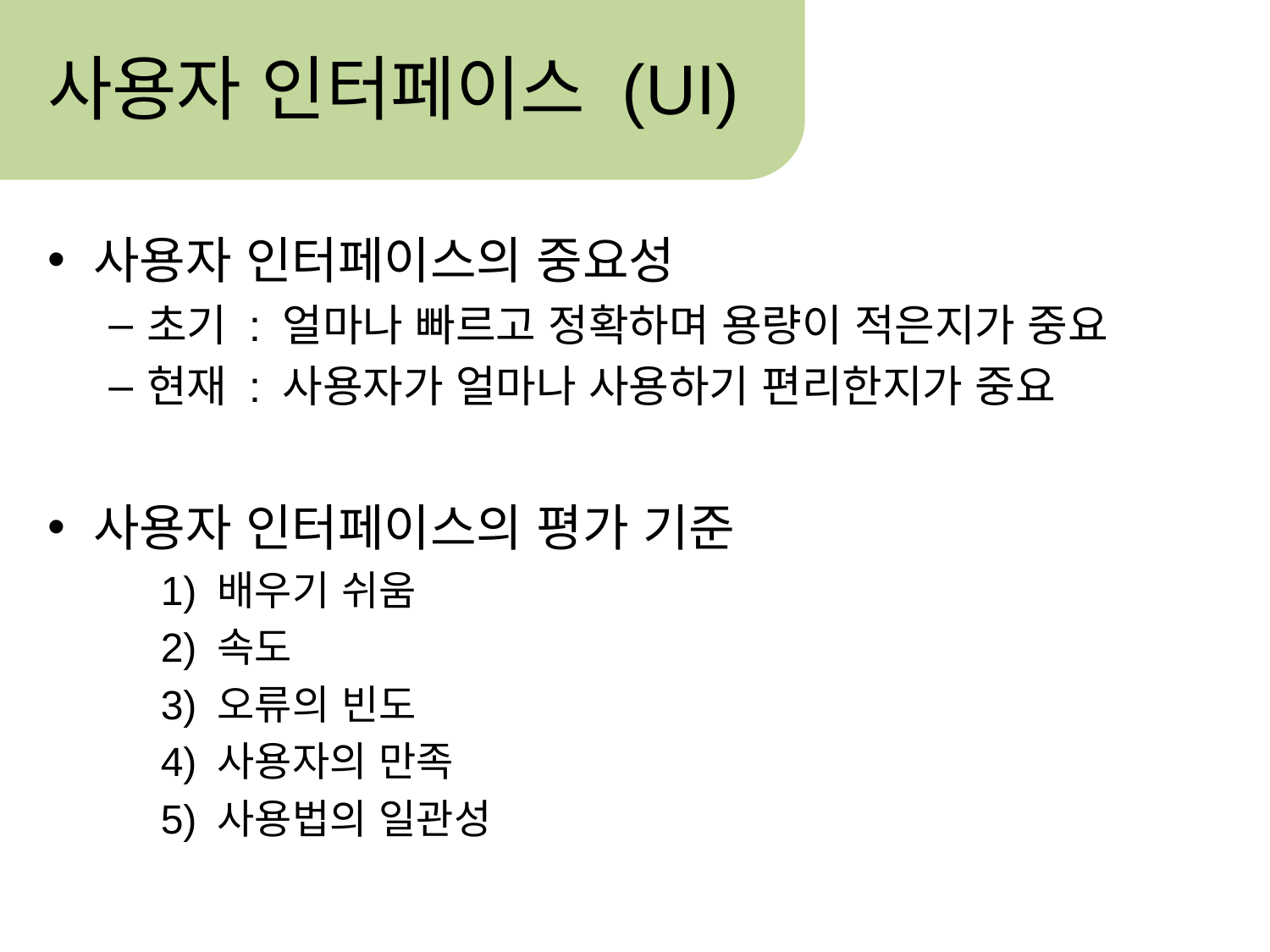

사용자 인터페이스 (UI)
사용자 인터페이스의 중요성
초기 : 얼마나 빠르고 정확하며 용량이 적은지가 중요
현재 : 사용자가 얼마나 사용하기 편리한지가 중요

사용자 인터페이스의 평가 기준
	1) 배우기 쉬움
	2) 속도
	3) 오류의 빈도
	4) 사용자의 만족
	5) 사용법의 일관성